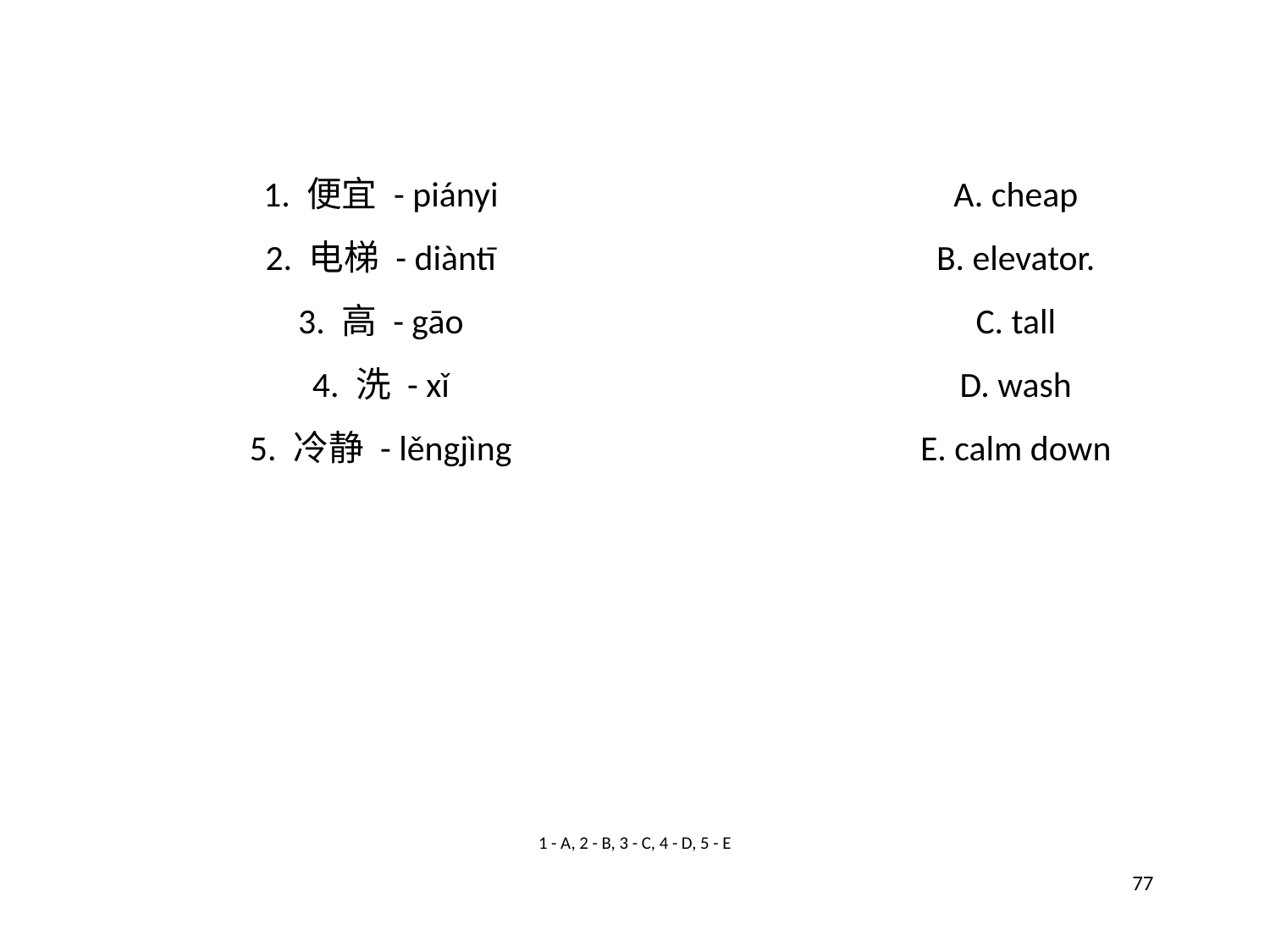

1. 便宜 - piányi

A. cheap

2. 电梯 - diàntī

B. elevator.

3. 高 - gāo

C. tall

4. 洗 - xǐ

D. wash

5. 冷静 - lěngjìng

E. calm down
1 - A, 2 - B, 3 - C, 4 - D, 5 - E

77